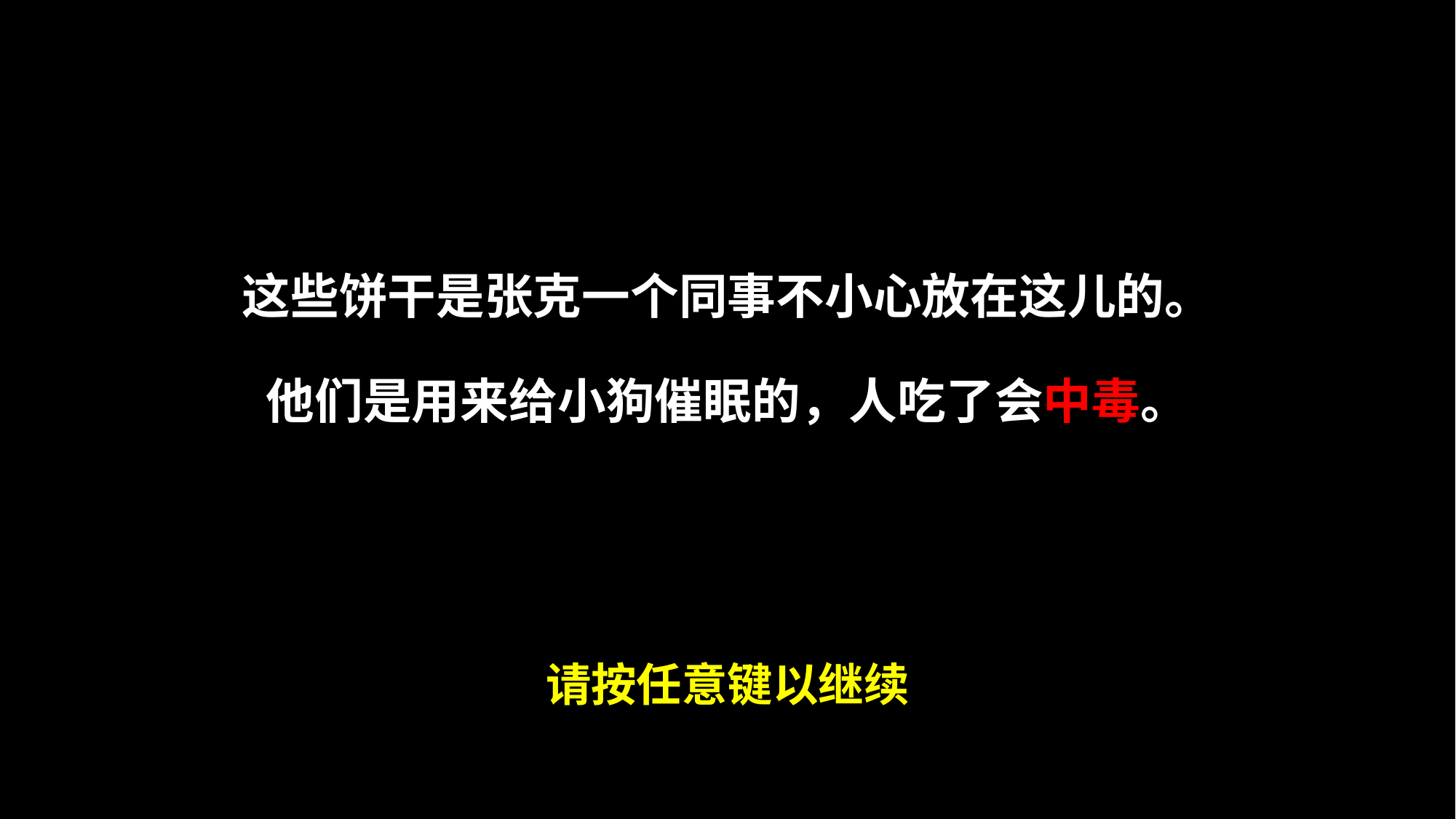

# 这些饼干是张克一个同事不小心放在这儿的。 他们是用来给小狗催眠的，人吃了会中毒。
请按任意键以继续